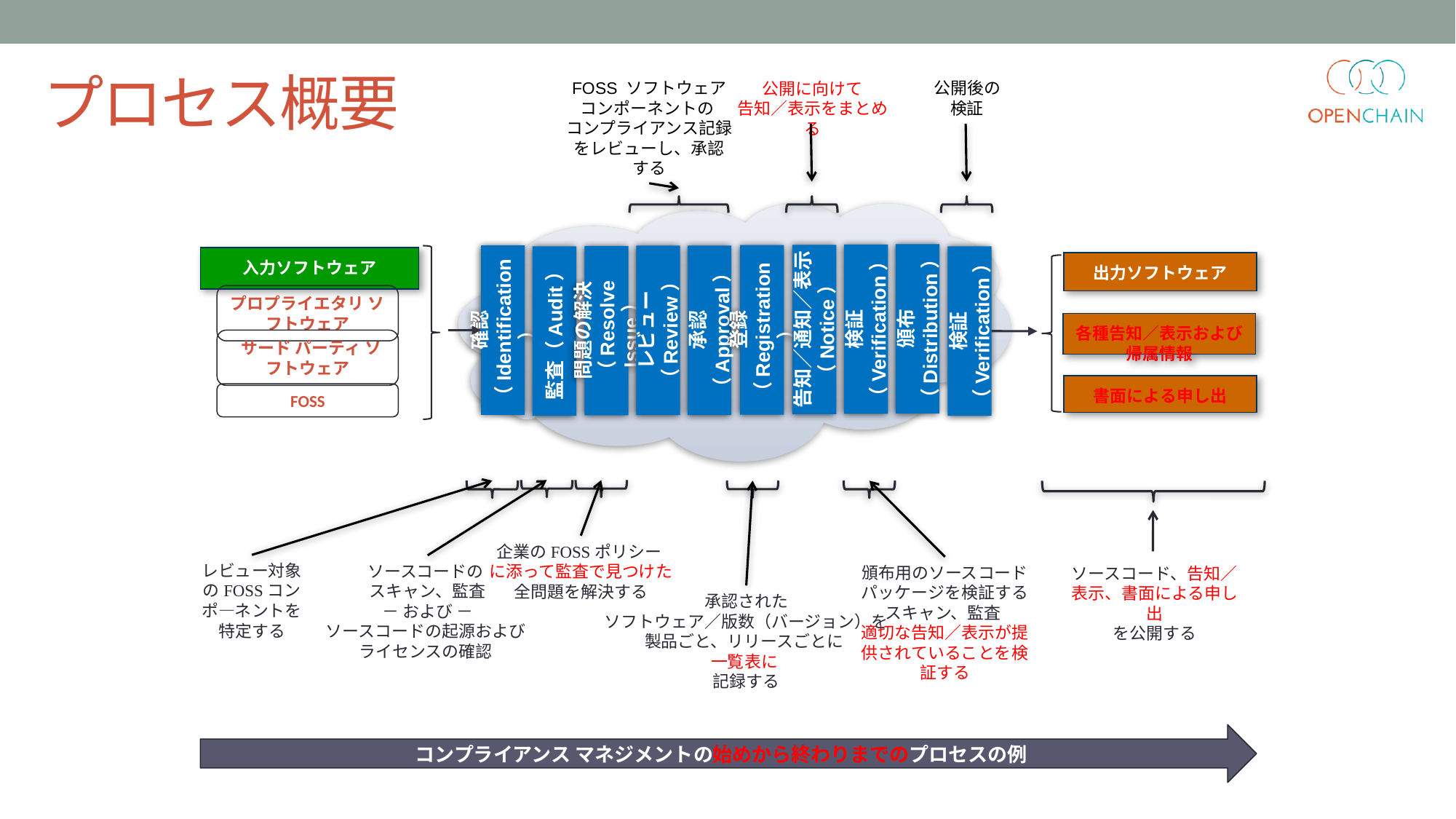

プロセス概要
FOSS ソフトウェア コンポーネントの
コンプライアンス記録をレビューし、承認する
公開後の
検証
公開に向けて
告知／表示をまとめる

入力ソフトウェア
出力ソフトウェア

各種告知／表示および帰属情報
頒布（Distribution）
検証（Verification）
告知／通知／表示（Notice）
登録（Registration）
確認（Identification）
レビュー（Review）
承認（Approval）

問題の解決（Resolve Issue）
監査（Audit）
検証（Verification）

プロプライエタリ ソフトウェア
書面による申し出
 サード パーティ ソフトウェア

FOSS

企業のFOSSポリシー
に添って監査で見つけた
全問題を解決する
レビュー対象のFOSSコンポ―ネントを特定する
ソースコードの
スキャン、監査
－ および －
ソースコードの起源および
ライセンスの確認
頒布用のソースコード パッケージを検証する
スキャン、監査
適切な告知／表示が提供されていることを検証する

ソースコード、告知／表示、書面による申し出
を公開する
承認された
ソフトウェア／版数（バージョン）を
製品ごと、リリースごとに
一覧表に
記録する

コンプライアンス マネジメントの始めから終わりまでのプロセスの例